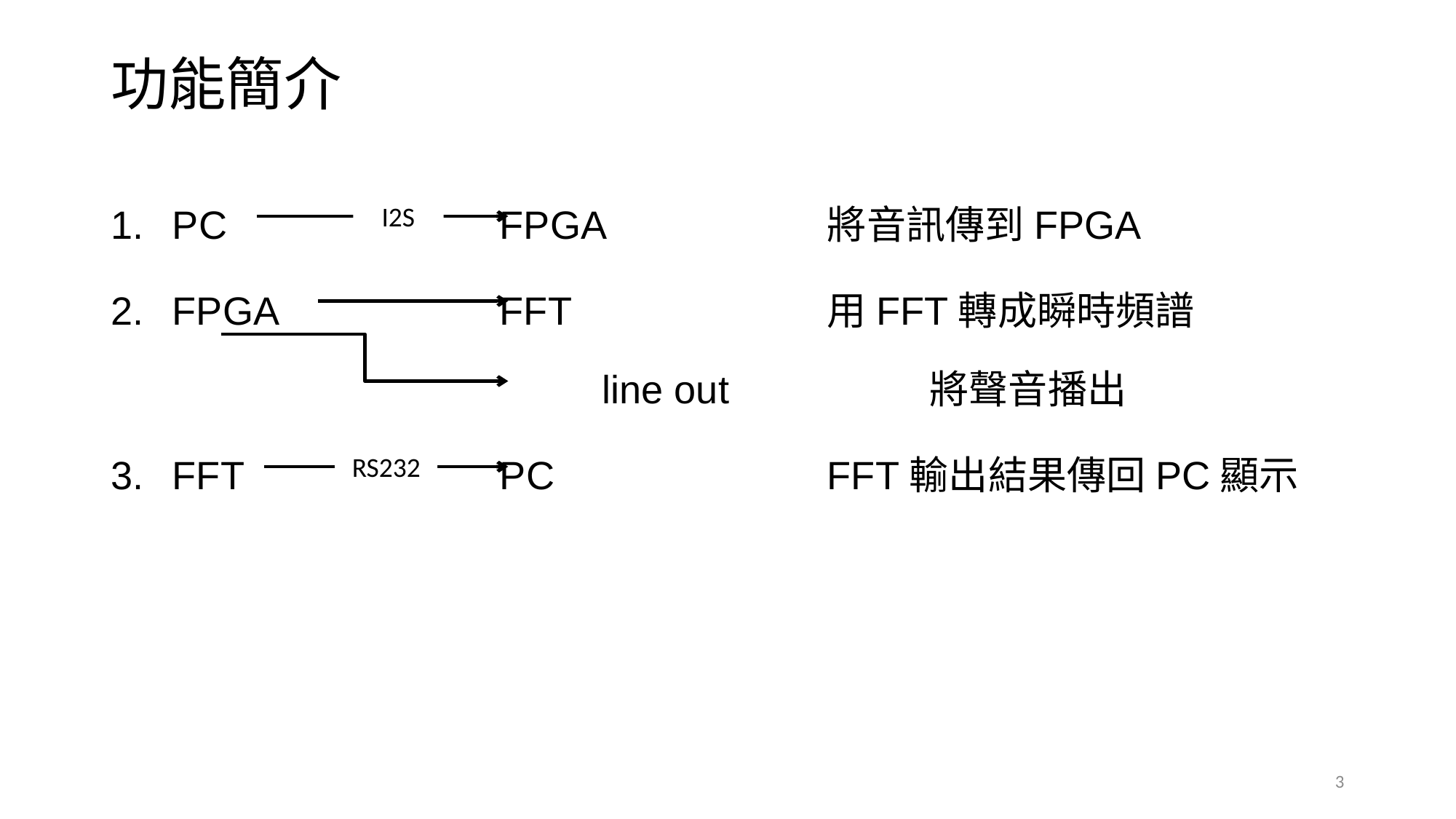

# 功能簡介
PC			FPGA			將音訊傳到FPGA
FPGA			FFT			用FFT轉成瞬時頻譜
	line out		將聲音播出
FFT			PC			FFT輸出結果傳回PC顯示

I2S
RS232
3